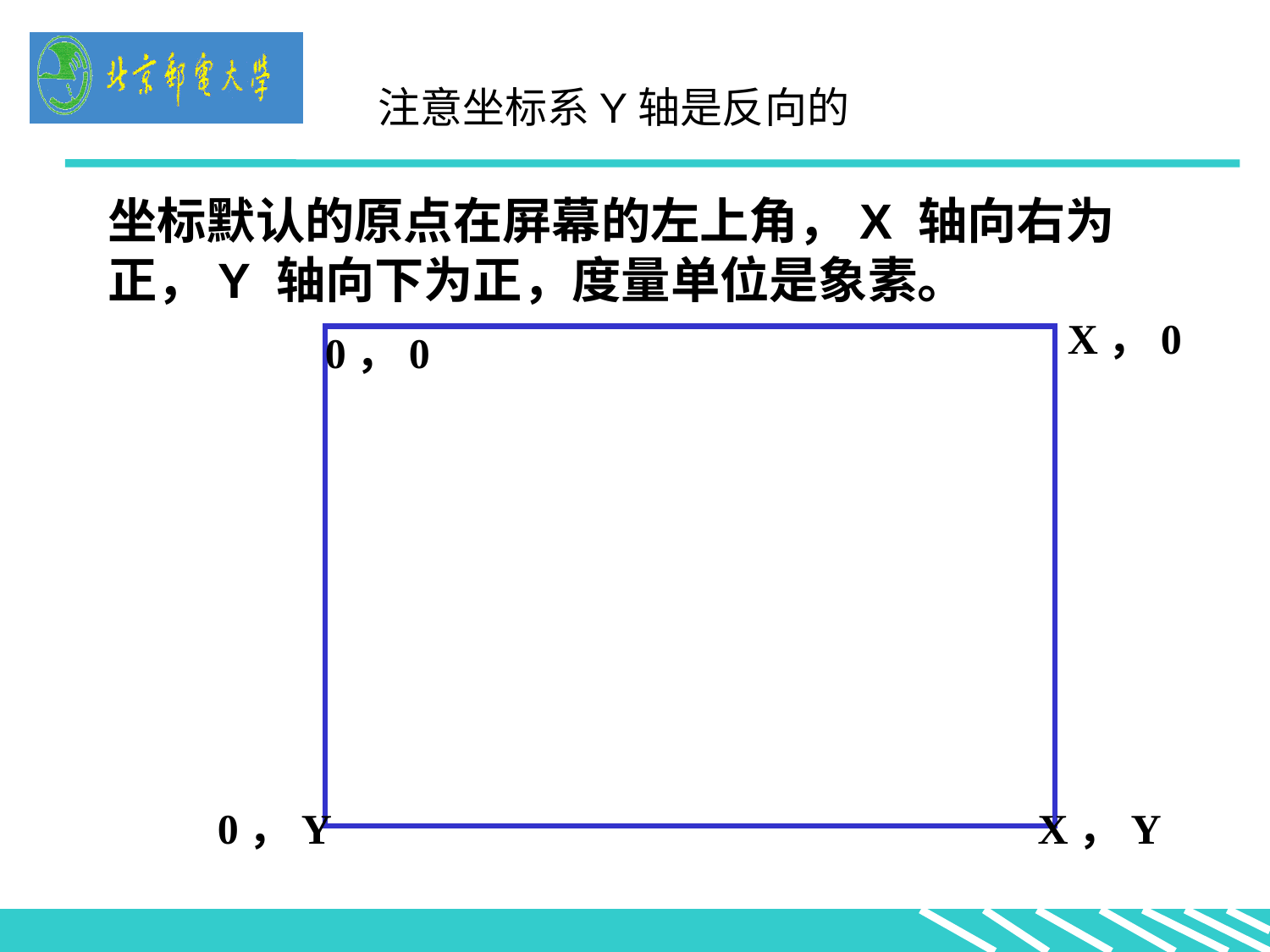

坐标默认的原点在屏幕的左上角，X 轴向右为正，Y 轴向下为正，度量单位是象素。
注意坐标系Y轴是反向的
X，0
0，0
0，Y
X，Y